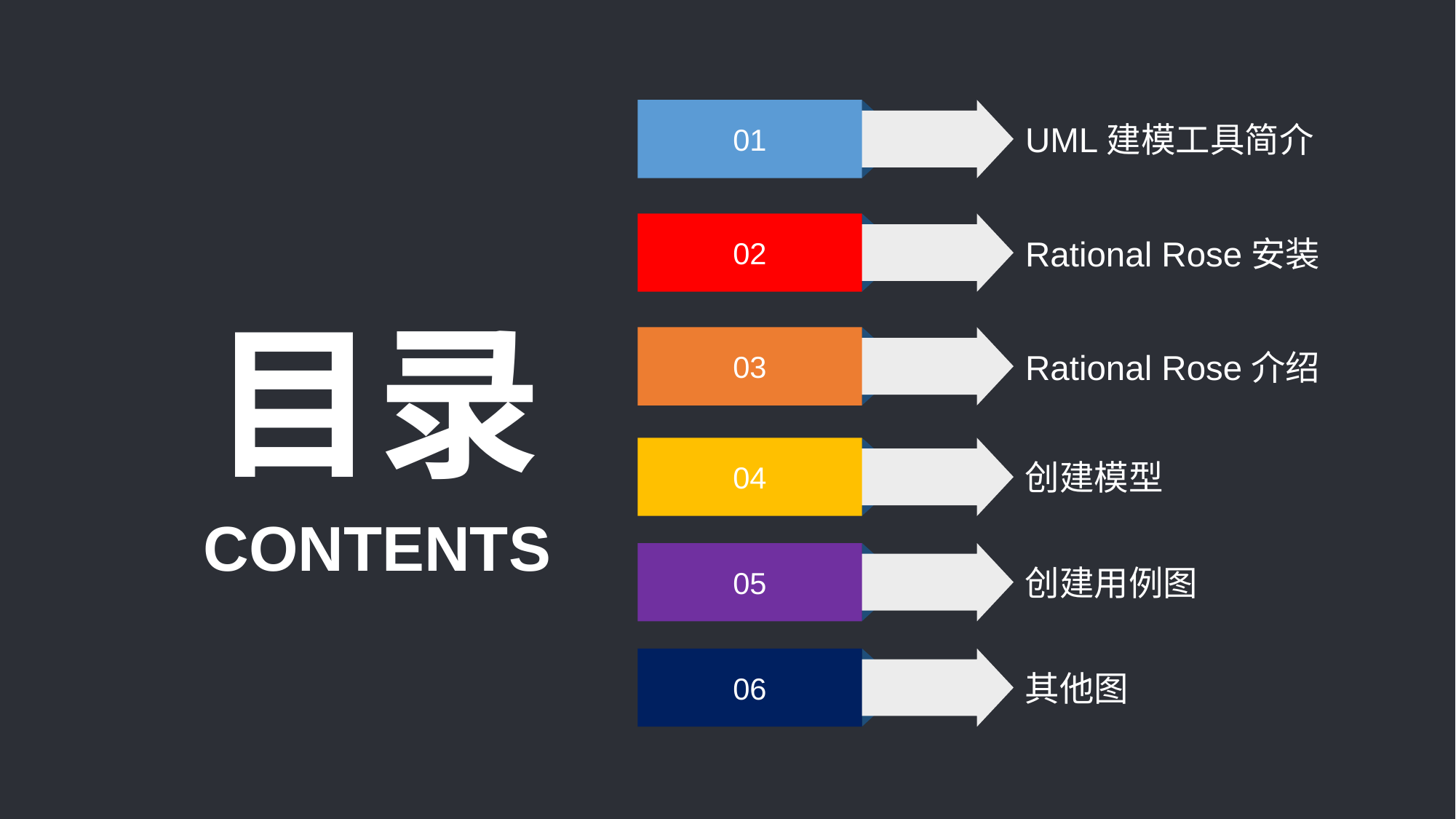

01

UML建模工具简介

02

Rational Rose安装

目录
03

Rational Rose介绍

04

创建模型

CONTENTS
05

创建用例图

06

其他图